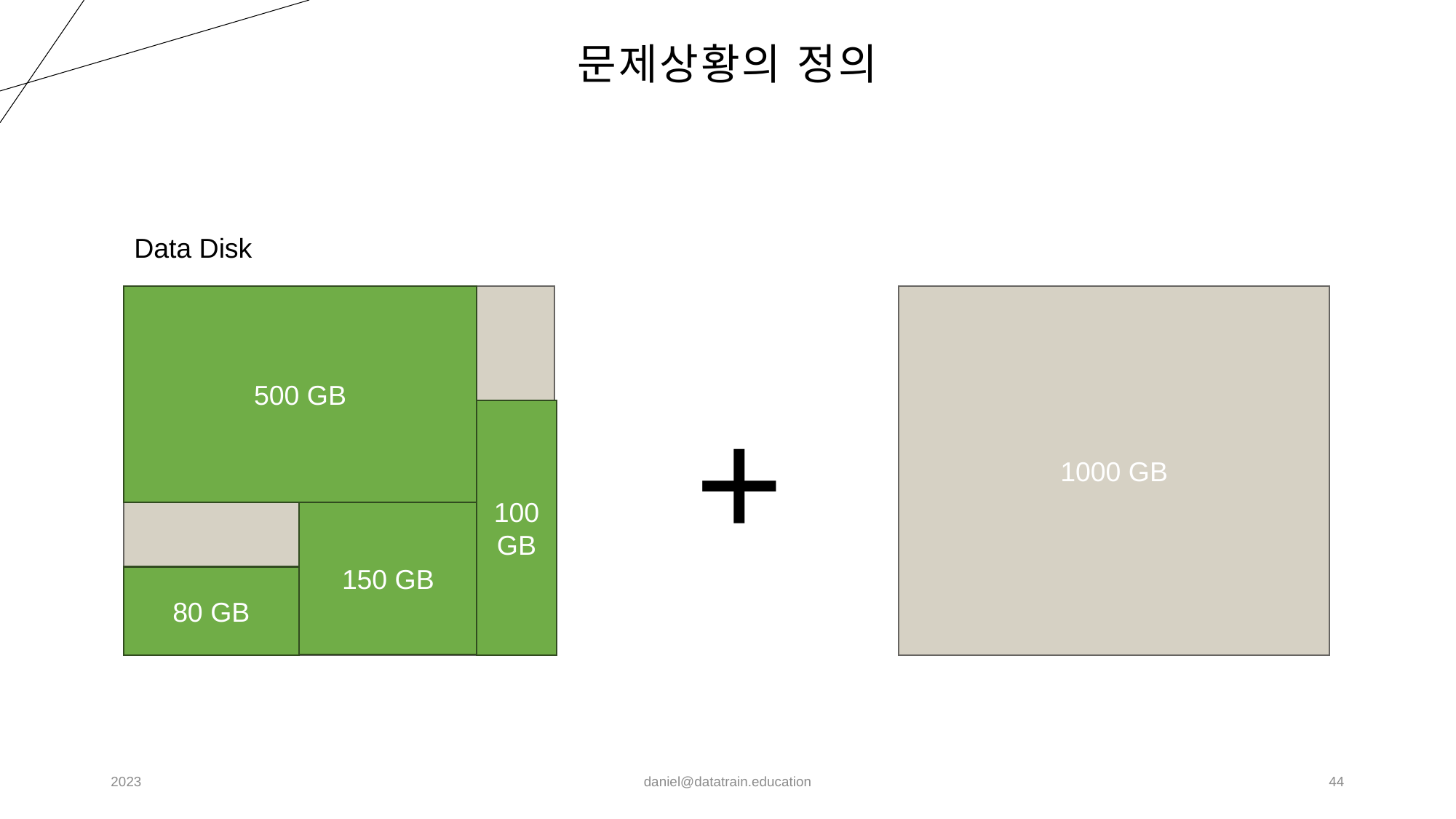

# 문제상황의 정의
Data Disk
500 GB
1000 GB
1000 GB
+
100GB
150 GB
80 GB
2023
daniel@datatrain.education
44